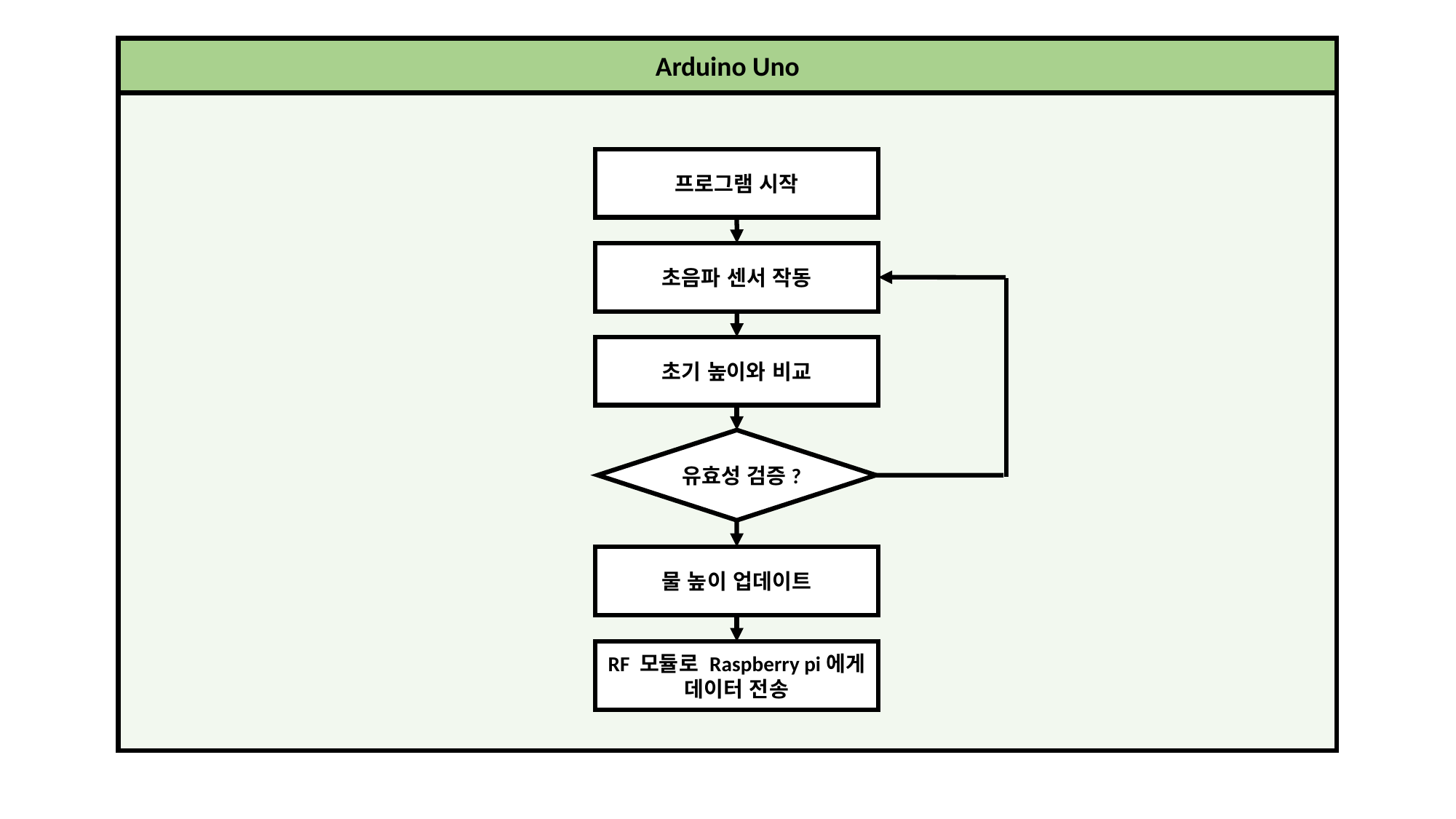

Arduino Uno

프로그램 시작
초음파 센서 작동
초기 높이와 비교
유효성 검증?
물 높이 업데이트
RF 모듈로 Raspberry pi에게
데이터 전송